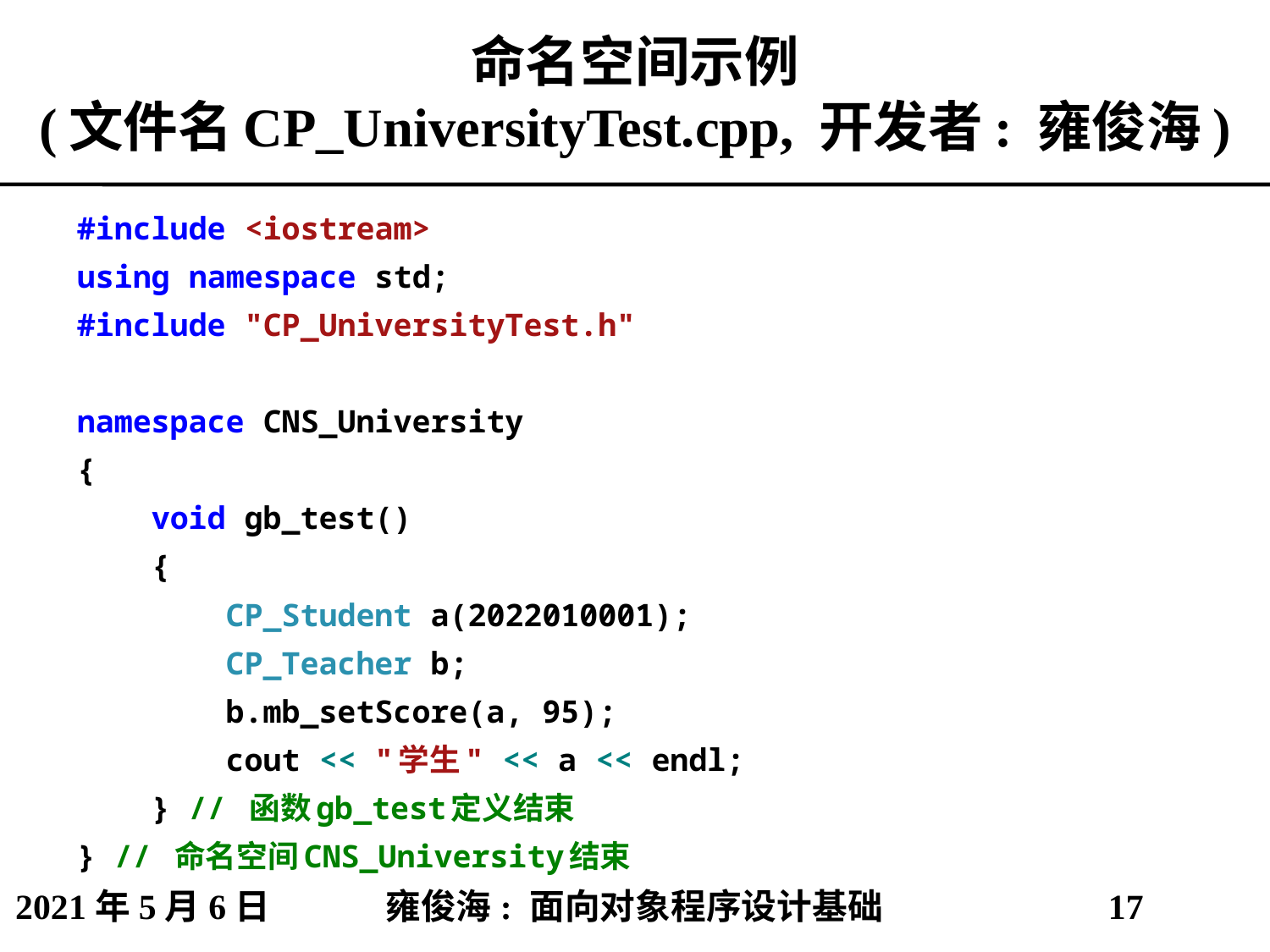

# 命名空间示例 (文件名CP_UniversityTest.cpp, 开发者: 雍俊海)

#include <iostream>
using namespace std;
#include "CP_UniversityTest.h"

namespace CNS_University
{
    void gb_test()
    {
        CP_Student a(2022010001);
        CP_Teacher b;
        b.mb_setScore(a, 95);
        cout << "学生" << a << endl;
    } // 函数gb_test定义结束
} // 命名空间CNS_University结束
2021年5月6日
雍俊海: 面向对象程序设计基础
17